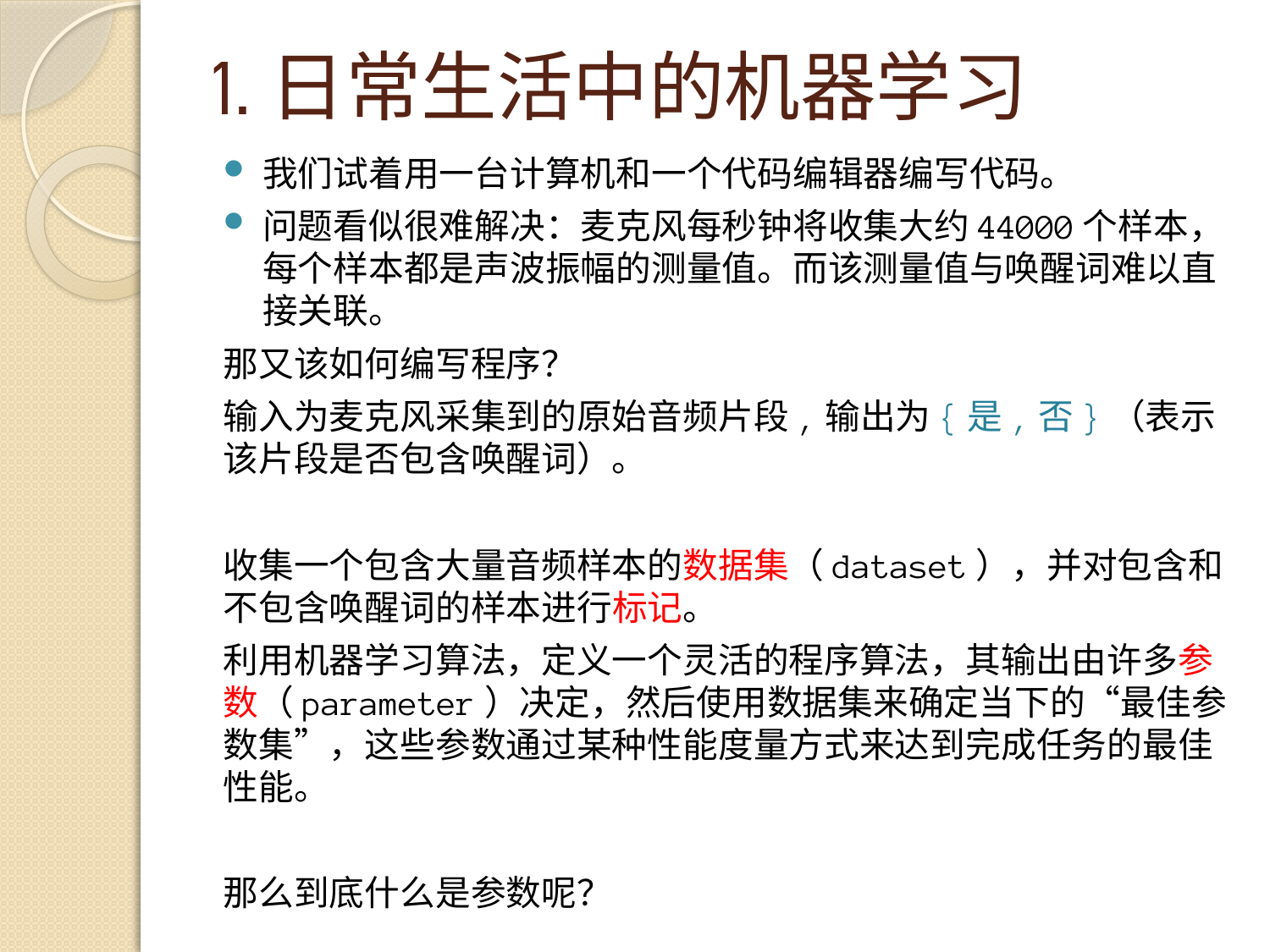

# 1.日常生活中的机器学习
我们试着用一台计算机和一个代码编辑器编写代码。
问题看似很难解决：麦克风每秒钟将收集大约44000个样本，每个样本都是声波振幅的测量值。而该测量值与唤醒词难以直接关联。
那又该如何编写程序？
输入为麦克风采集到的原始音频片段,输出为{是,否}（表示该片段是否包含唤醒词）。

收集一个包含大量音频样本的数据集（dataset），并对包含和不包含唤醒词的样本进行标记。
利用机器学习算法，定义一个灵活的程序算法，其输出由许多参数（parameter）决定，然后使用数据集来确定当下的“最佳参数集”，这些参数通过某种性能度量方式来达到完成任务的最佳性能。

那么到底什么是参数呢？